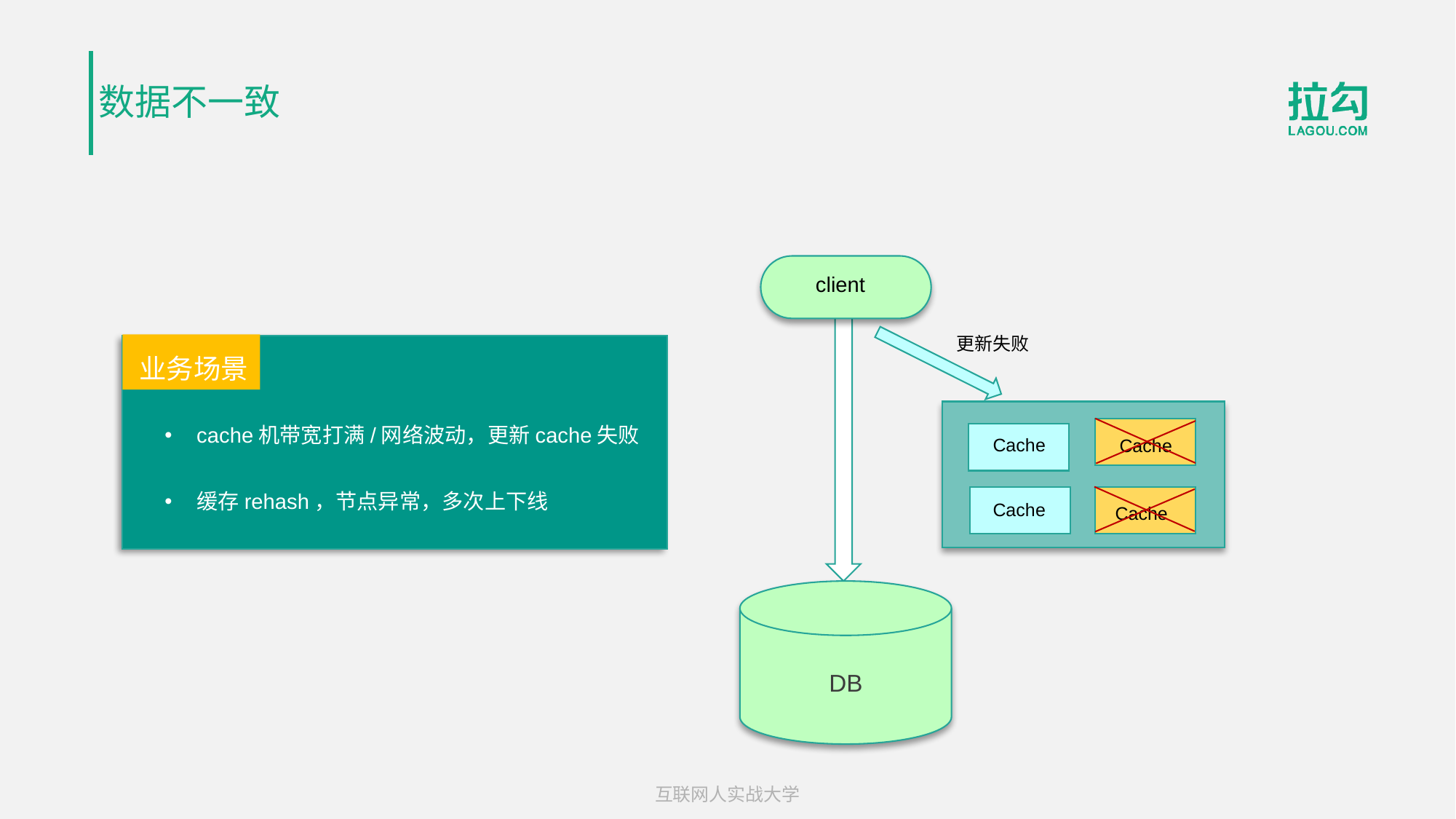

数据不一致

client

Cache
Cache

Cache
Cache

更新失败
业务场景

cache机带宽打满/网络波动，更新cache失败
缓存rehash，节点异常，多次上下线

DB